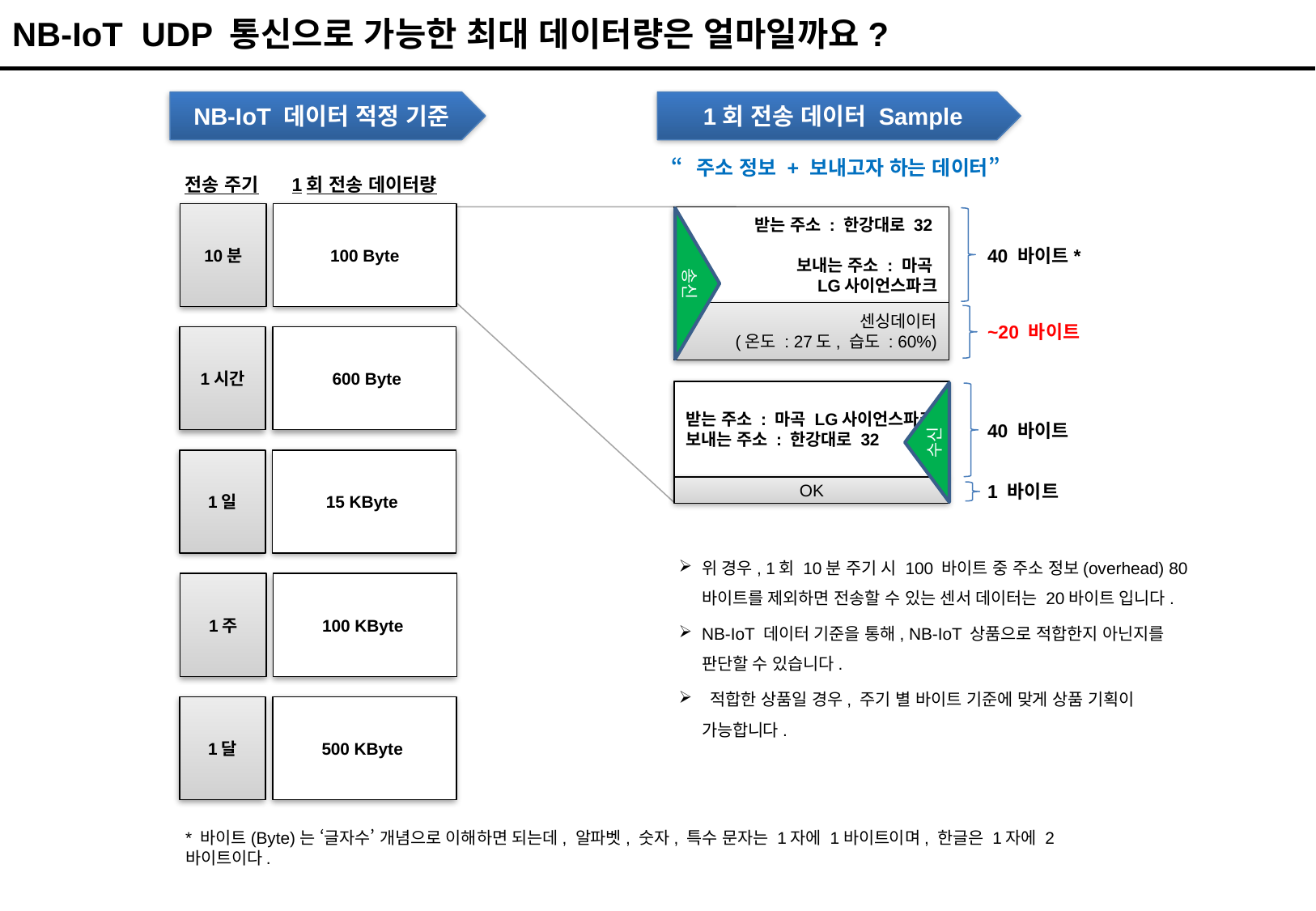

# NB-IoT  UDP 통신으로 가능한 최대 데이터량은 얼마일까요?
NB-IoT 데이터 적정 기준
1회 전송 데이터 Sample
“주소 정보 + 보내고자 하는 데이터”
1회 전송 데이터량
전송 주기
10분
100 Byte
받는 주소 : 한강대로 32

보내는 주소 : 마곡
LG사이언스파크

40 바이트*
송신
센싱데이터
(온도 : 27도, 습도 : 60%)

~20 바이트
1시간
 600 Byte
받는 주소 : 마곡 LG사이언스파크
보내는 주소 : 한강대로 32

40 바이트
수신
1일
15 KByte
1 바이트
OK

위 경우, 1회 10분 주기 시 100 바이트 중 주소 정보(overhead) 80바이트를 제외하면 전송할 수 있는 센서 데이터는 20바이트 입니다.
NB-IoT 데이터 기준을 통해, NB-IoT 상품으로 적합한지 아닌지를 판단할 수 있습니다.
 적합한 상품일 경우, 주기 별 바이트 기준에 맞게 상품 기획이 가능합니다.
1주
100 KByte
1달
500 KByte
* 바이트(Byte)는 ‘글자수’ 개념으로 이해하면 되는데, 알파벳, 숫자, 특수 문자는 1자에 1바이트이며, 한글은 1자에 2바이트이다.